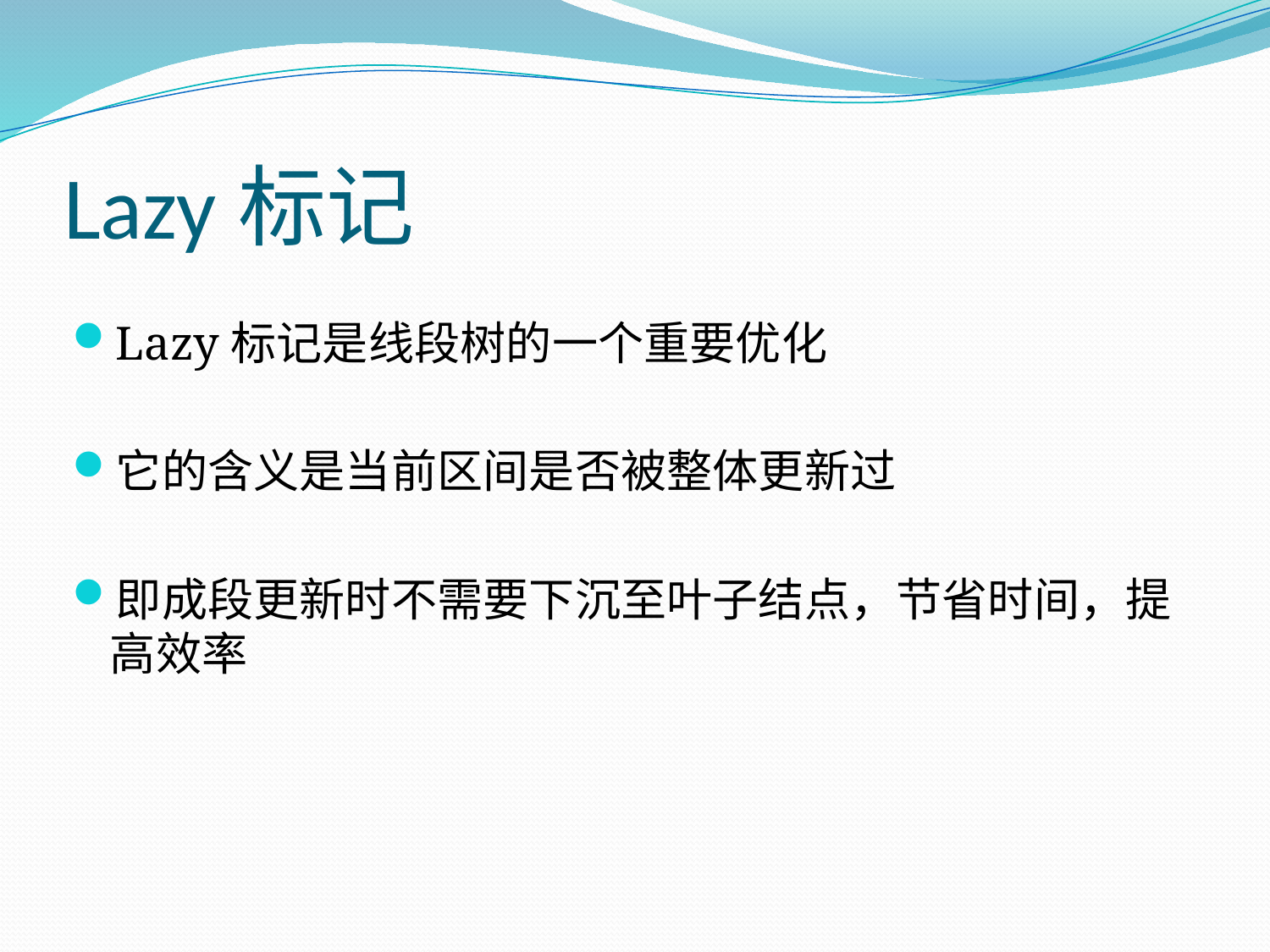

# Lazy标记
Lazy标记是线段树的一个重要优化

它的含义是当前区间是否被整体更新过

即成段更新时不需要下沉至叶子结点，节省时间，提高效率